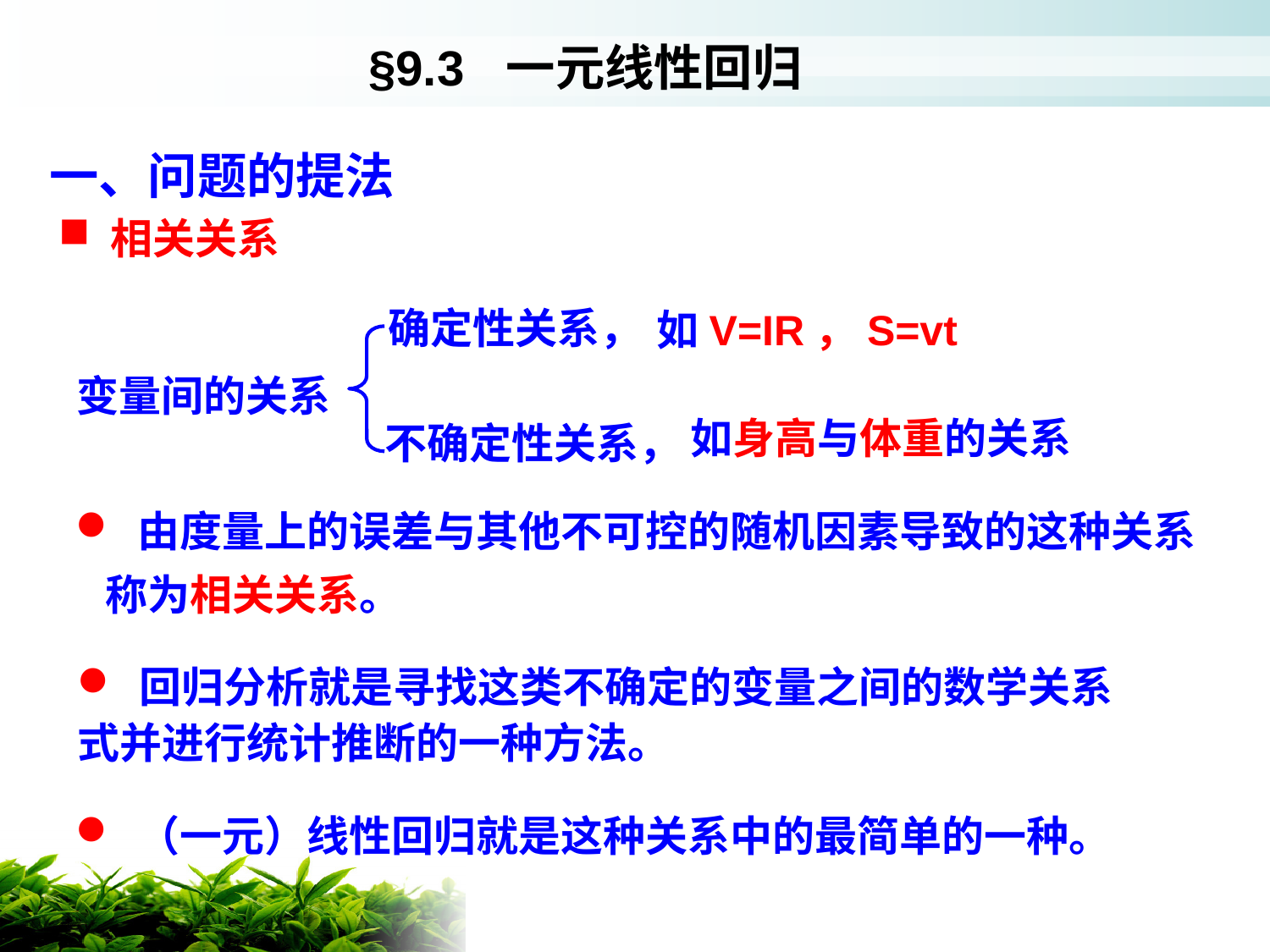

§9.3 一元线性回归
一、问题的提法
 相关关系
确定性关系，
如V=IR，S=vt

变量间的关系
如身高与体重的关系
不确定性关系，
 由度量上的误差与其他不可控的随机因素导致的这种关系称为相关关系。
 回归分析就是寻找这类不确定的变量之间的数学关系
式并进行统计推断的一种方法。
 （一元）线性回归就是这种关系中的最简单的一种。